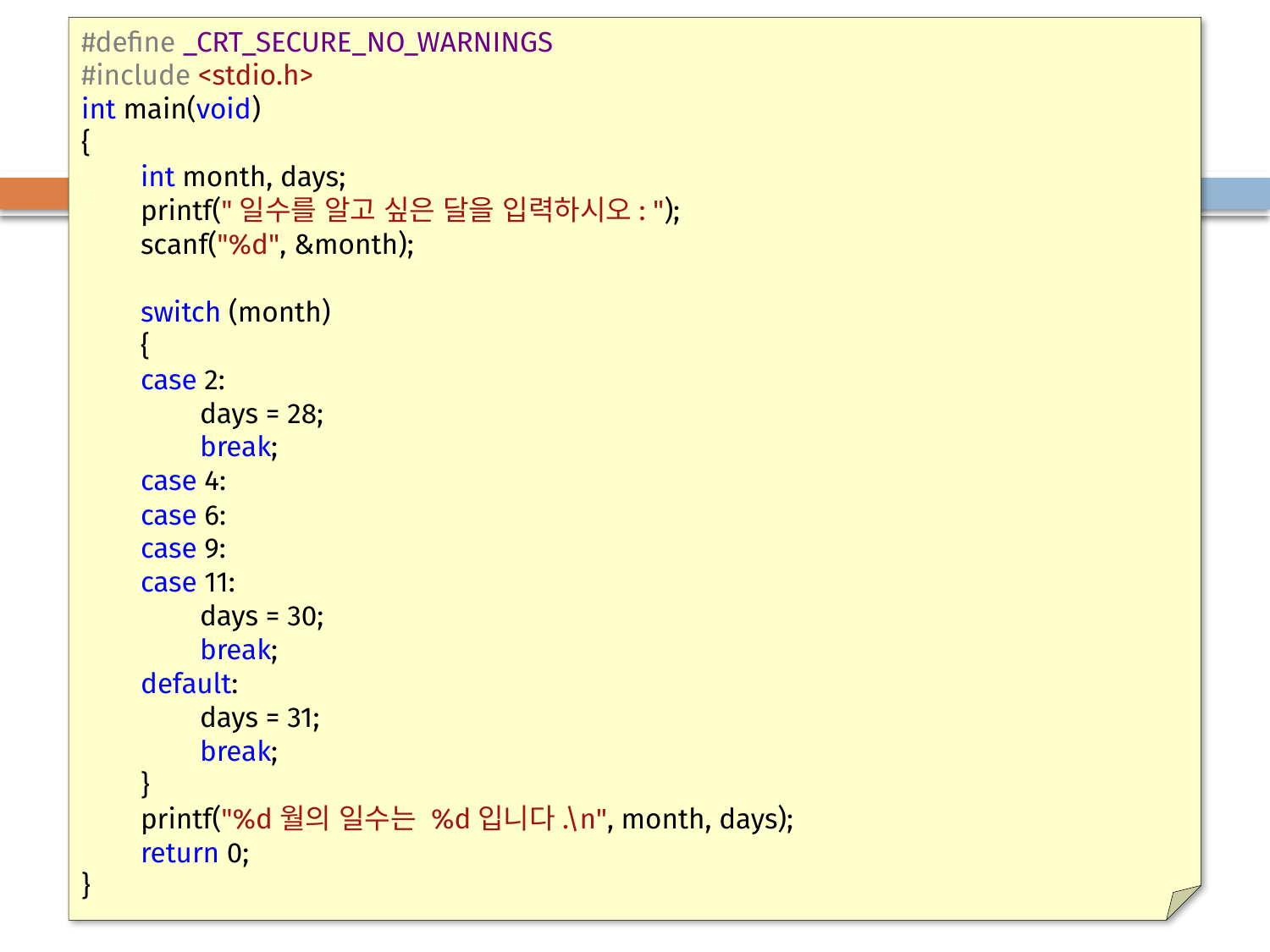

#define _CRT_SECURE_NO_WARNINGS
#include <stdio.h>
int main(void)
{
        int month, days;
        printf("일수를 알고 싶은 달을 입력하시오: ");
        scanf("%d", &month);

        switch (month)
        {
        case 2:
                days = 28;
                break;
        case 4:
        case 6:
        case 9:
        case 11:
                days = 30;
                break;
        default:
                days = 31;
                break;
        }
        printf("%d월의 일수는 %d입니다.\n", month, days);
        return 0;
}
# Sol: 동전 던지기 게임